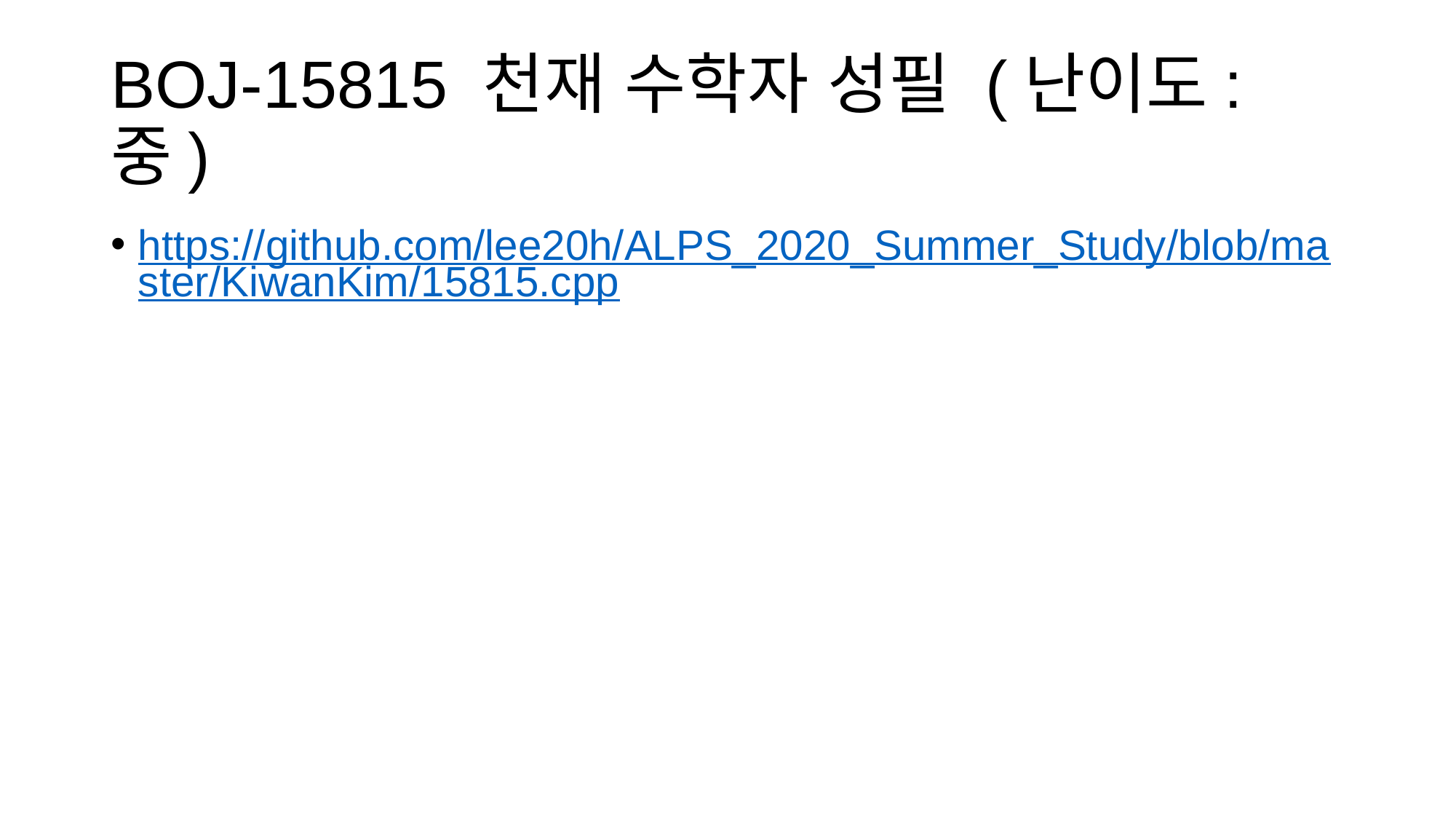

# BOJ-15815 천재 수학자 성필 (난이도:중)
https://github.com/lee20h/ALPS_2020_Summer_Study/blob/master/KiwanKim/15815.cpp